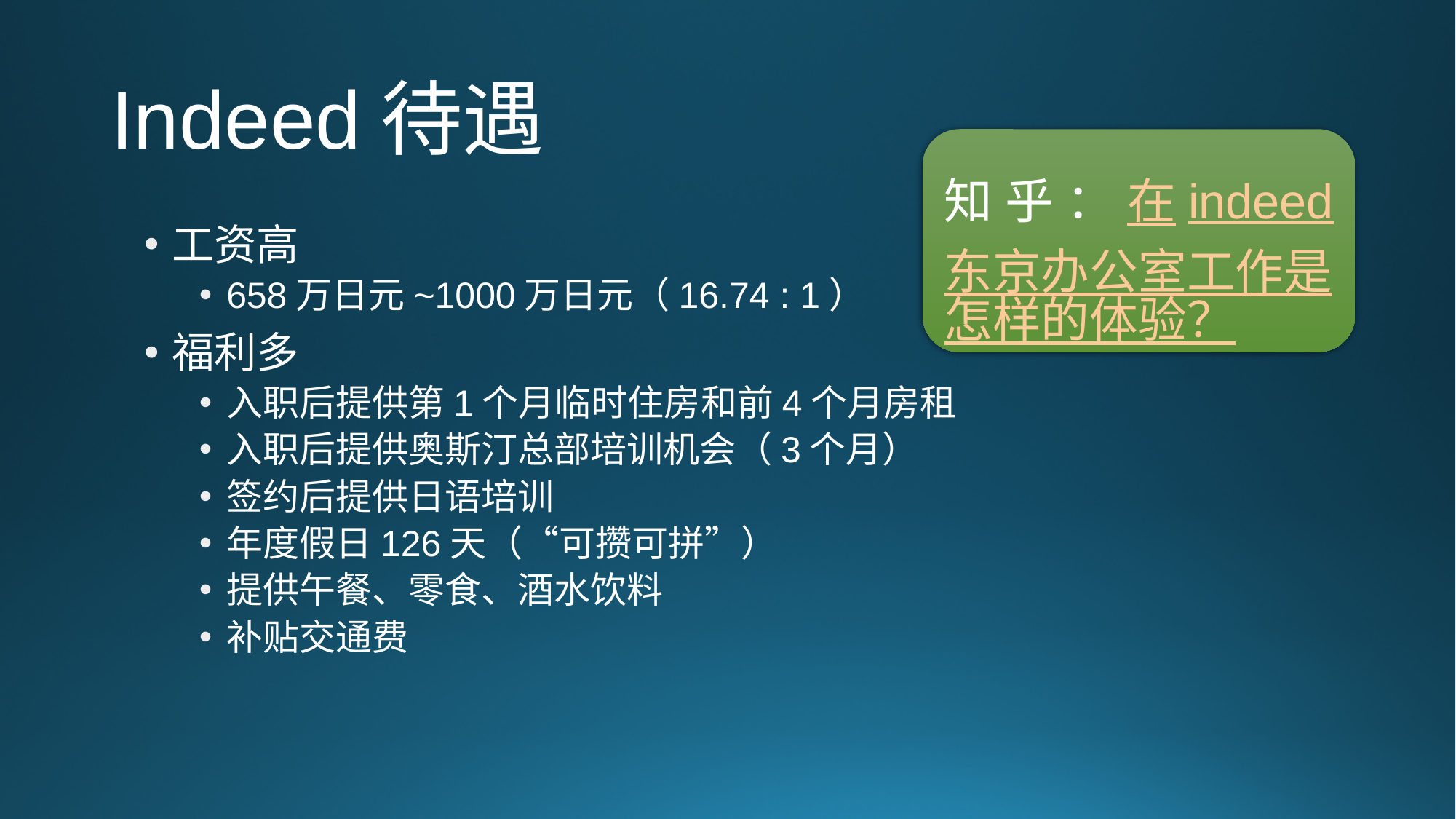

# Indeed待遇
知乎：在indeed东京办公室工作是怎样的体验？
工资高
658万日元~1000万日元（16.74 : 1）
福利多
入职后提供第1个月临时住房和前4个月房租
入职后提供奥斯汀总部培训机会（3个月）
签约后提供日语培训
年度假日126天（“可攒可拼”）
提供午餐、零食、酒水饮料
补贴交通费